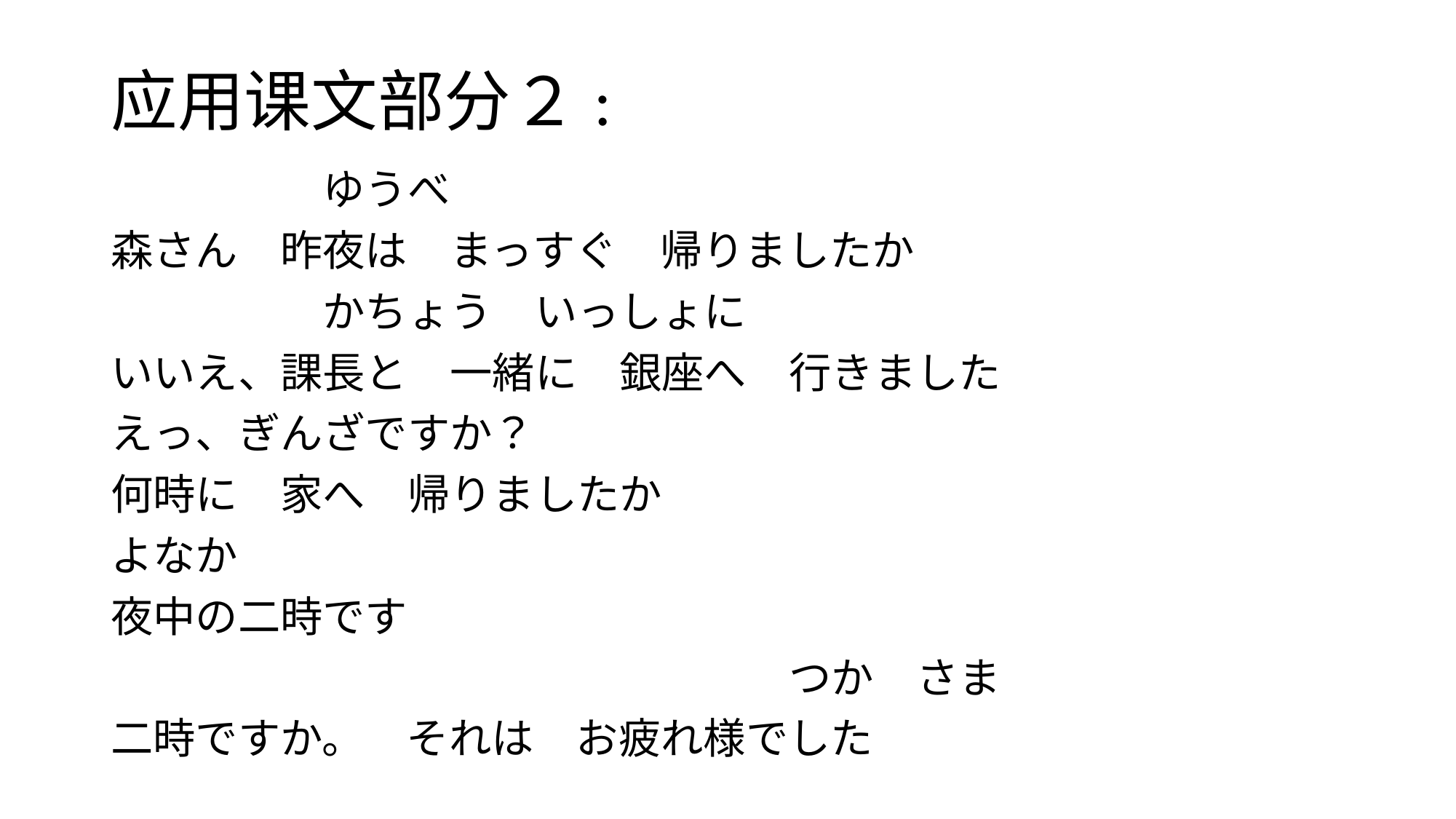

# 应用课文部分２:
　　　　　ゆうべ
森さん　昨夜は　まっすぐ　帰りましたか
　　　　　かちょう　いっしょに
いいえ、課長と　一緒に　銀座へ　行きました
えっ、ぎんざですか？
何時に　家へ　帰りましたか
よなか
夜中の二時です
　　　　　　　　　　　　　　　　つか　さま
二時ですか。　それは　お疲れ様でした